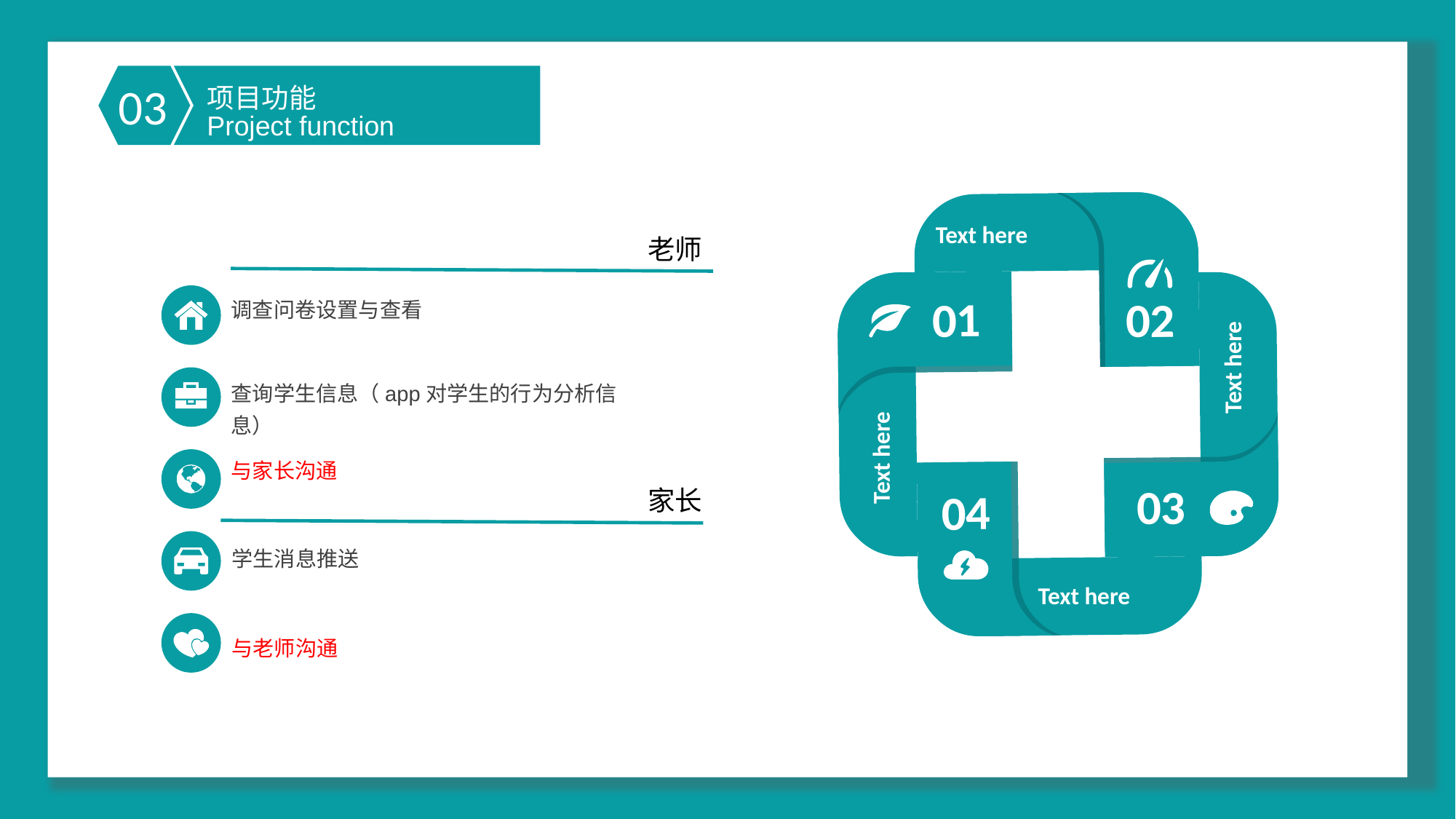

项目功能

03
Project function

Text here

01
02

Text here

Text here

03
04

Text here
老师
调查问卷设置与查看

查询学生信息（app对学生的行为分析信息）

与家长沟通

家长

学生消息推送

与老师沟通